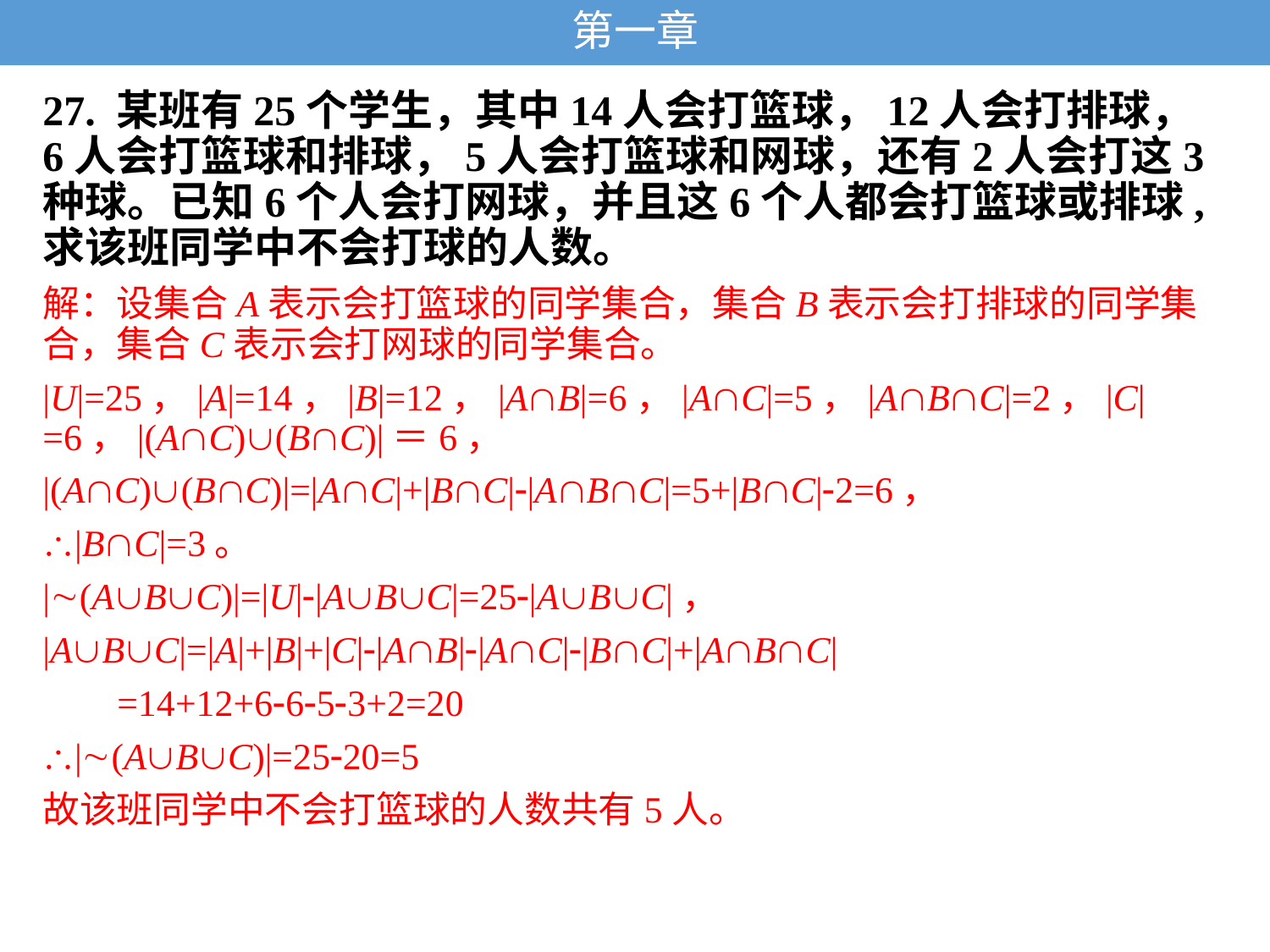

# 第一章
27. 某班有25个学生，其中14人会打篮球，12人会打排球，6人会打篮球和排球，5人会打篮球和网球，还有2人会打这3种球。已知6个人会打网球，并且这6个人都会打篮球或排球,求该班同学中不会打球的人数。
解：设集合A表示会打篮球的同学集合，集合B表示会打排球的同学集合，集合C表示会打网球的同学集合。
|U|=25，|A|=14，|B|=12，|A∩B|=6，|A∩C|=5，|A∩B∩C|=2，|C|=6，|(A∩C)∪(B∩C)|＝6，
|(A∩C)∪(B∩C)|=|A∩C|+|B∩C|−|A∩B∩C|=5+|B∩C|−2=6，
∴|B∩C|=3。
|∼(A∪B∪C)|=|U|−|A∪B∪C|=25−|A∪B∪C|，
|A∪B∪C|=|A|+|B|+|C|−|A∩B|−|A∩C|−|B∩C|+|A∩B∩C|
        =14+12+6−6−5−3+2=20
∴|∼(A∪B∪C)|=25−20=5
故该班同学中不会打篮球的人数共有5人。